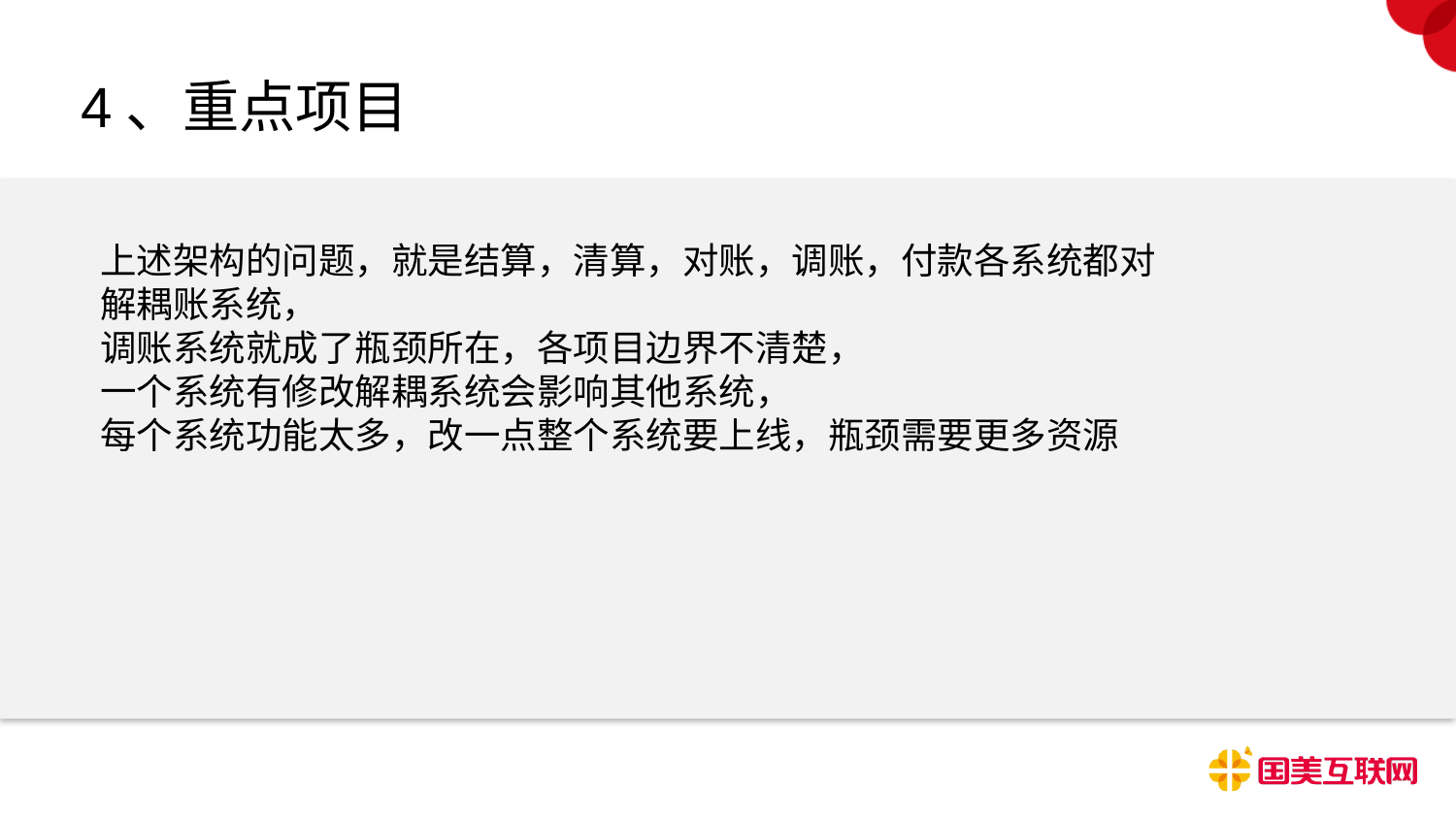

# 4、重点项目
上述架构的问题，就是结算，清算，对账，调账，付款各系统都对解耦账系统，
调账系统就成了瓶颈所在，各项目边界不清楚，
一个系统有修改解耦系统会影响其他系统，
每个系统功能太多，改一点整个系统要上线，瓶颈需要更多资源